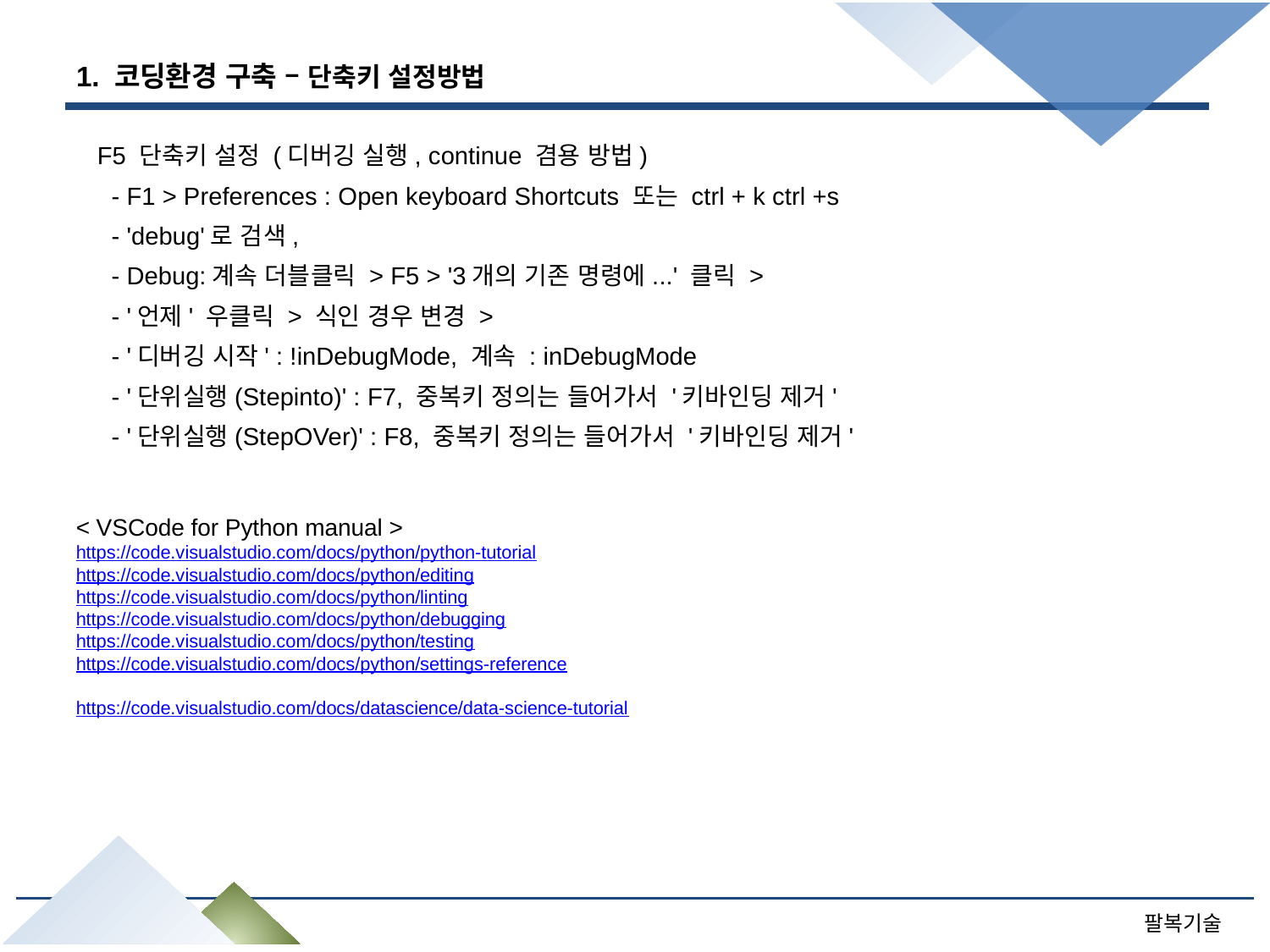

# 1. 코딩환경 구축 – 단축키 설정방법

F5 단축키 설정 (디버깅 실행, continue 겸용 방법)
  - F1 > Preferences : Open keyboard Shortcuts 또는 ctrl + k ctrl +s
  - 'debug'로 검색,
  - Debug:계속 더블클릭 > F5 > '3개의 기존 명령에...' 클릭 >
  - '언제' 우클릭 > 식인 경우 변경 >
  - '디버깅 시작' : !inDebugMode, 계속 : inDebugMode
  - '단위실행(Stepinto)' : F7, 중복키 정의는 들어가서 '키바인딩 제거'
  - '단위실행(StepOVer)' : F8, 중복키 정의는 들어가서 '키바인딩 제거'
< VSCode for Python manual >
https://code.visualstudio.com/docs/python/python-tutorial
https://code.visualstudio.com/docs/python/editing
https://code.visualstudio.com/docs/python/linting
https://code.visualstudio.com/docs/python/debugging
https://code.visualstudio.com/docs/python/testing
https://code.visualstudio.com/docs/python/settings-reference

https://code.visualstudio.com/docs/datascience/data-science-tutorial